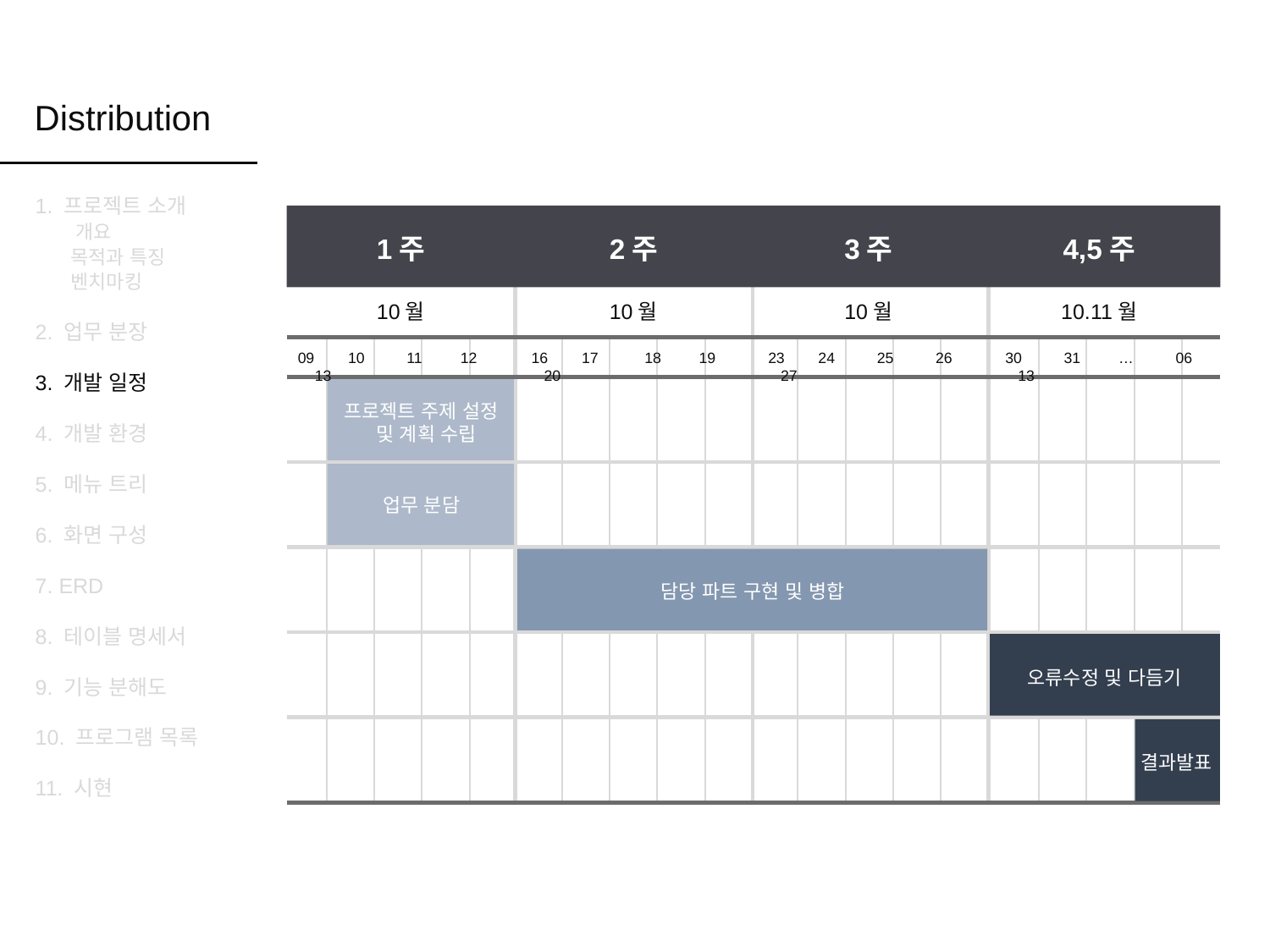

Distribution
1. 프로젝트 소개
      개요
      목적과 특징
      벤치마킹
2. 업무 분장
3. 개발 일정
4. 개발 환경
5. 메뉴 트리
6. 화면 구성
7. ERD
8. 테이블 명세서
9. 기능 분해도
10. 프로그램 목록
11. 시현

1주
2주
3주
4,5주
10월
10월
10월
10.11월
09        10          11         12          13
16        17           18         19          20
23        24          25          26         27
30          31         …          06         13

프로젝트 주제 설정
 및 계획 수립

업무 분담

담당 파트 구현 및 병합

오류수정 및 다듬기

결과발표